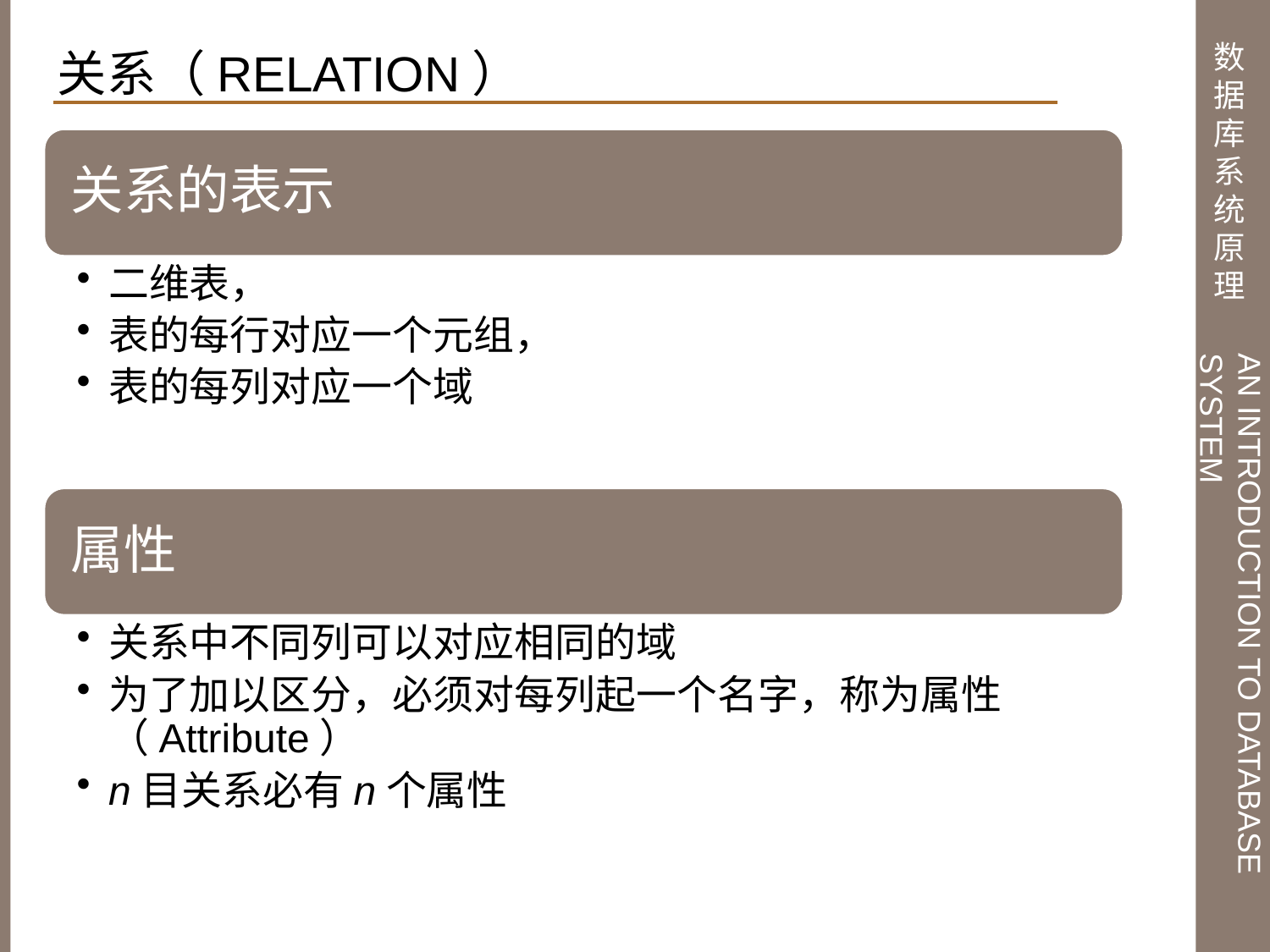

关系（relation）
关系的表示
二维表，
表的每行对应一个元组，
表的每列对应一个域
属性
关系中不同列可以对应相同的域
为了加以区分，必须对每列起一个名字，称为属性（Attribute）
n目关系必有n个属性